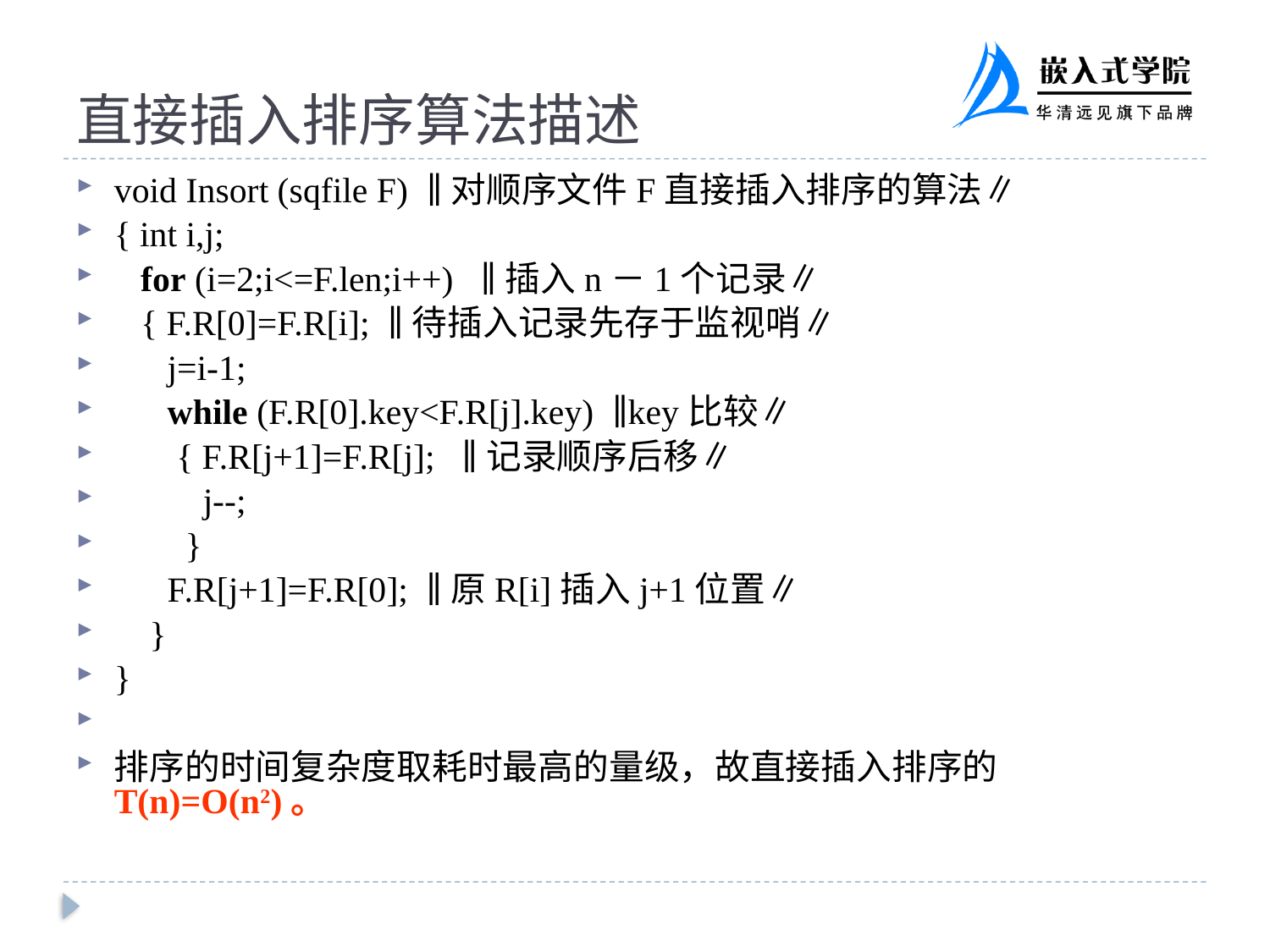

# 直接插入排序算法描述
void Insort (sqfile F)  ∥对顺序文件F直接插入排序的算法∥
{ int i,j;
   for (i=2;i<=F.len;i++)   ∥插入n－1个记录∥
   { F.R[0]=F.R[i];  ∥待插入记录先存于监视哨∥
      j=i-1;
      while (F.R[0].key<F.R[j].key)  ∥key比较∥
       { F.R[j+1]=F.R[j];   ∥记录顺序后移∥
          j--;
        }
      F.R[j+1]=F.R[0];  ∥原R[i]插入j+1位置∥
    }
}

排序的时间复杂度取耗时最高的量级，故直接插入排序的T(n)=O(n2)。
191